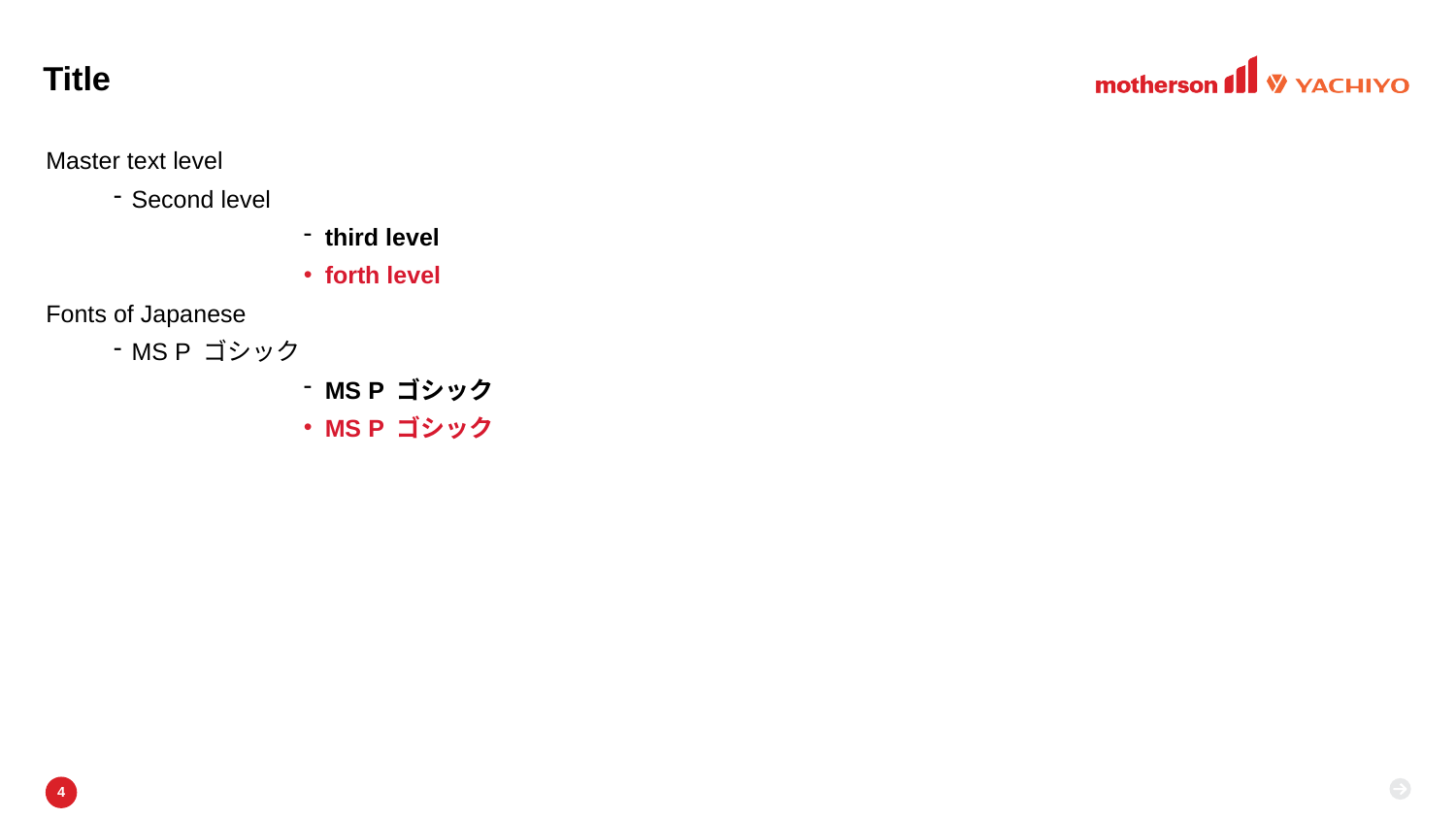

# Title
Master text level
Second level
third level
forth level
Fonts of Japanese
MS P ゴシック
MS P ゴシック
MS P ゴシック